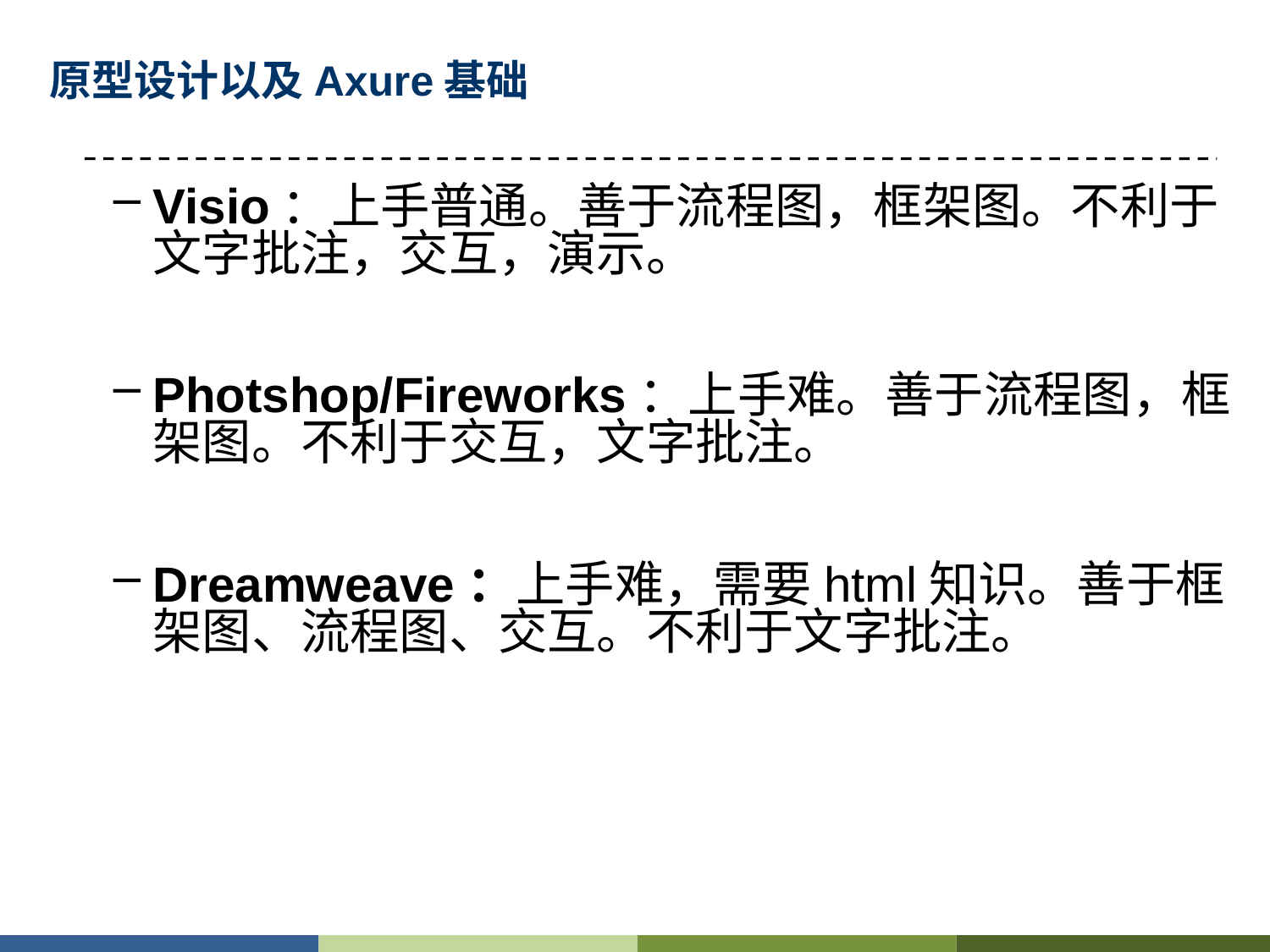

# 原型设计以及Axure基础
Visio：上手普通。善于流程图，框架图。不利于文字批注，交互，演示。

Photshop/Fireworks：上手难。善于流程图，框架图。不利于交互，文字批注。

Dreamweave：上手难，需要html知识。善于框架图、流程图、交互。不利于文字批注。